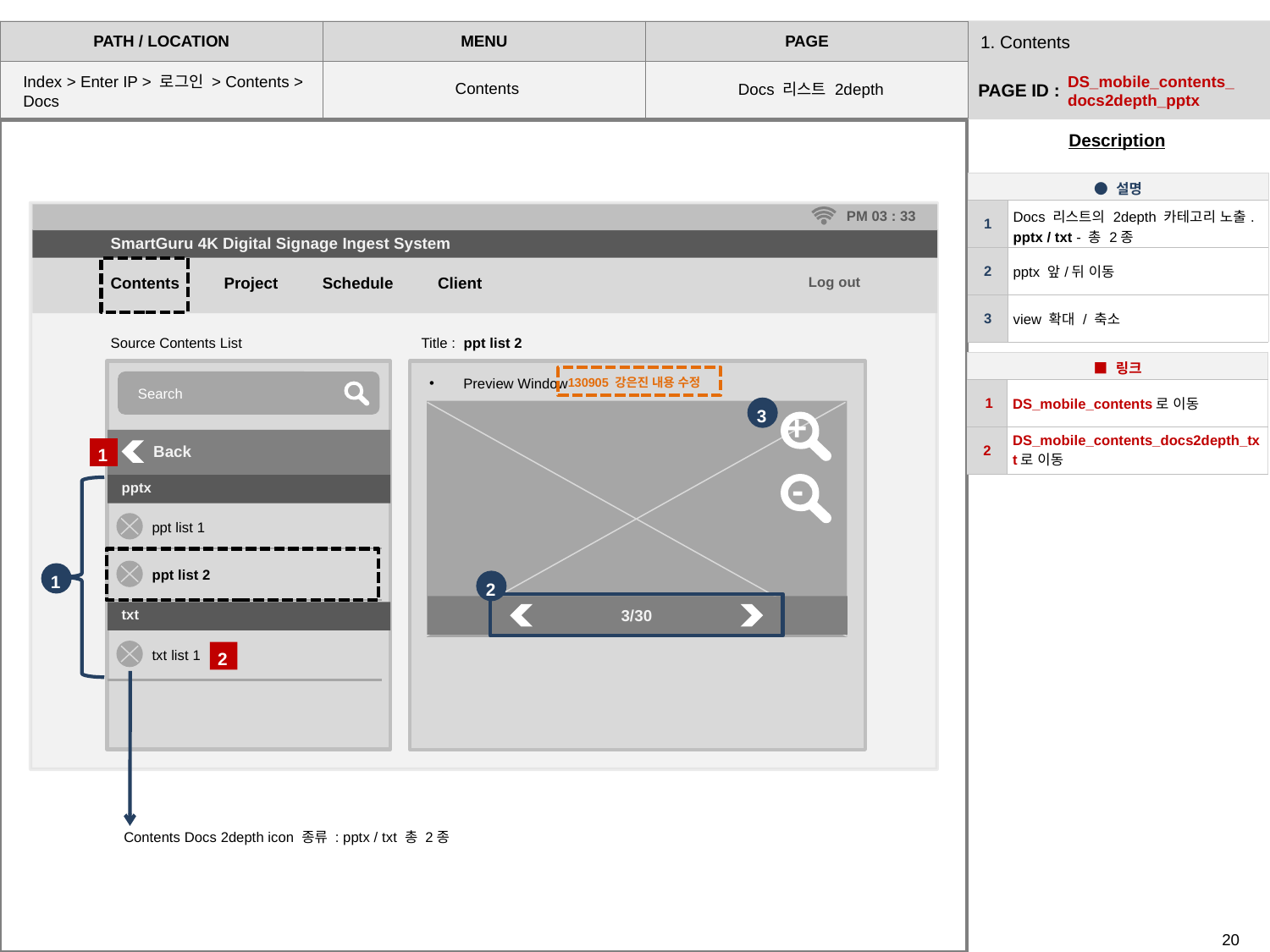

1. Contents

DS_mobile_contents_docs2depth_pptx
Index > Enter IP > 로그인 > Contents >
Docs
Contents
Docs 리스트 2depth
| ● 설명 |  |
| --- | --- |
| 1 | Docs 리스트의 2depth 카테고리 노출. pptx / txt - 총 2종 |
| 2 | pptx 앞/뒤 이동 |
| 3 | view 확대 / 축소 |
PM 03 : 33

SmartGuru 4K Digital Signage Ingest System

Contents          Project          Schedule          Client
Log out
Source Contents List
Title :  ppt list 2
| ■ 링크 |  |
| --- | --- |
| 1 | DS\_mobile\_contents로 이동 |
| 2 | DS\_mobile\_contents\_docs2depth\_txt로 이동 |

130905 강은진 내용 수정
 Preview Window

Search

3

+

1

Back

-
pptx

ppt list 1

1

ppt list 2

2

3/30
txt

2

txt list 1

Contents Docs 2depth icon 종류 : pptx / txt 총 2종
20